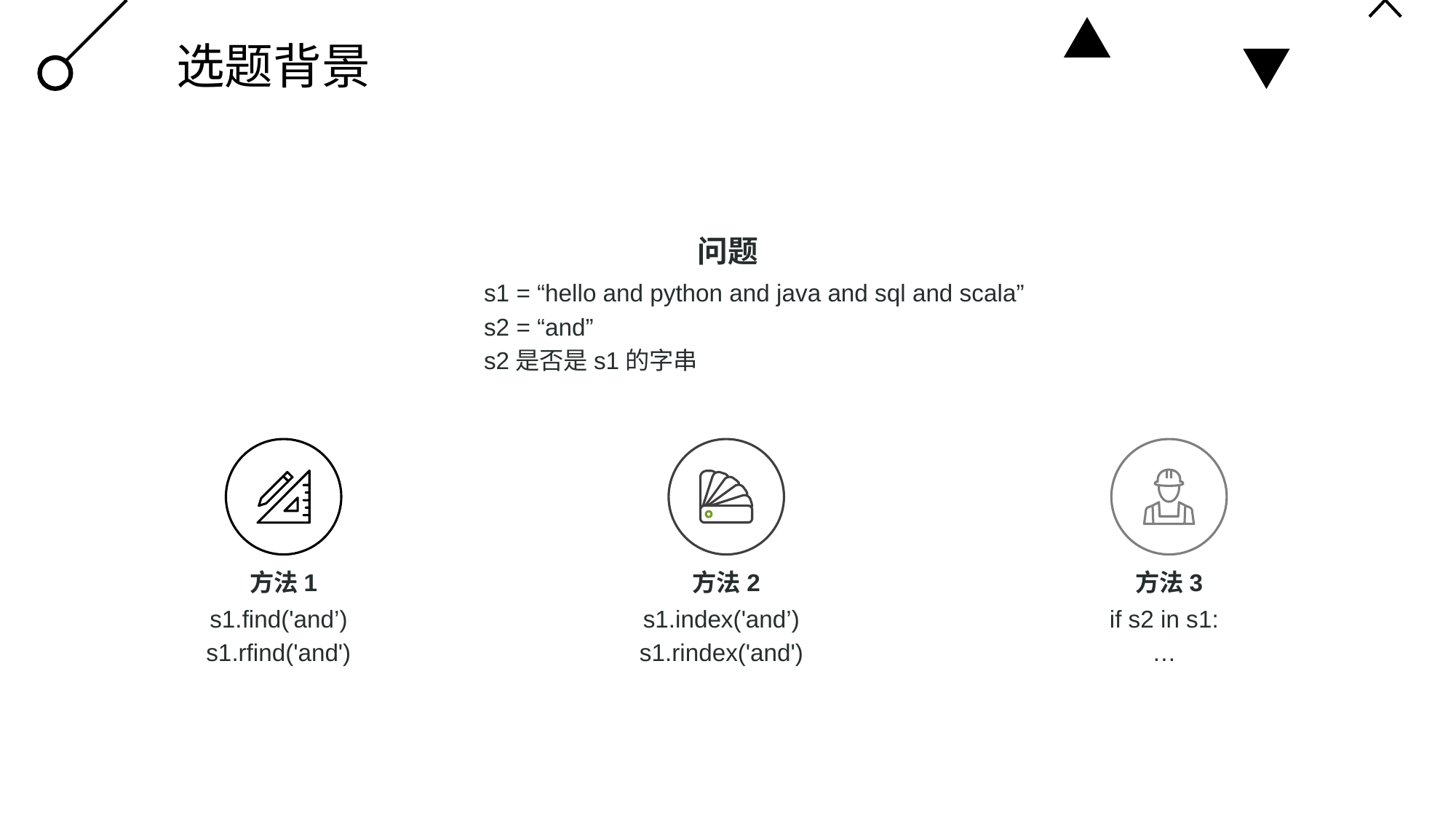

# 选题背景
问题
s1 = “hello and python and java and sql and scala”
s2 = “and”
s2是否是s1的字串

方法2
方法3
方法1
s1.index('and’)
s1.rindex('and')
if s2 in s1:
…
s1.find('and’)
s1.rfind('and')